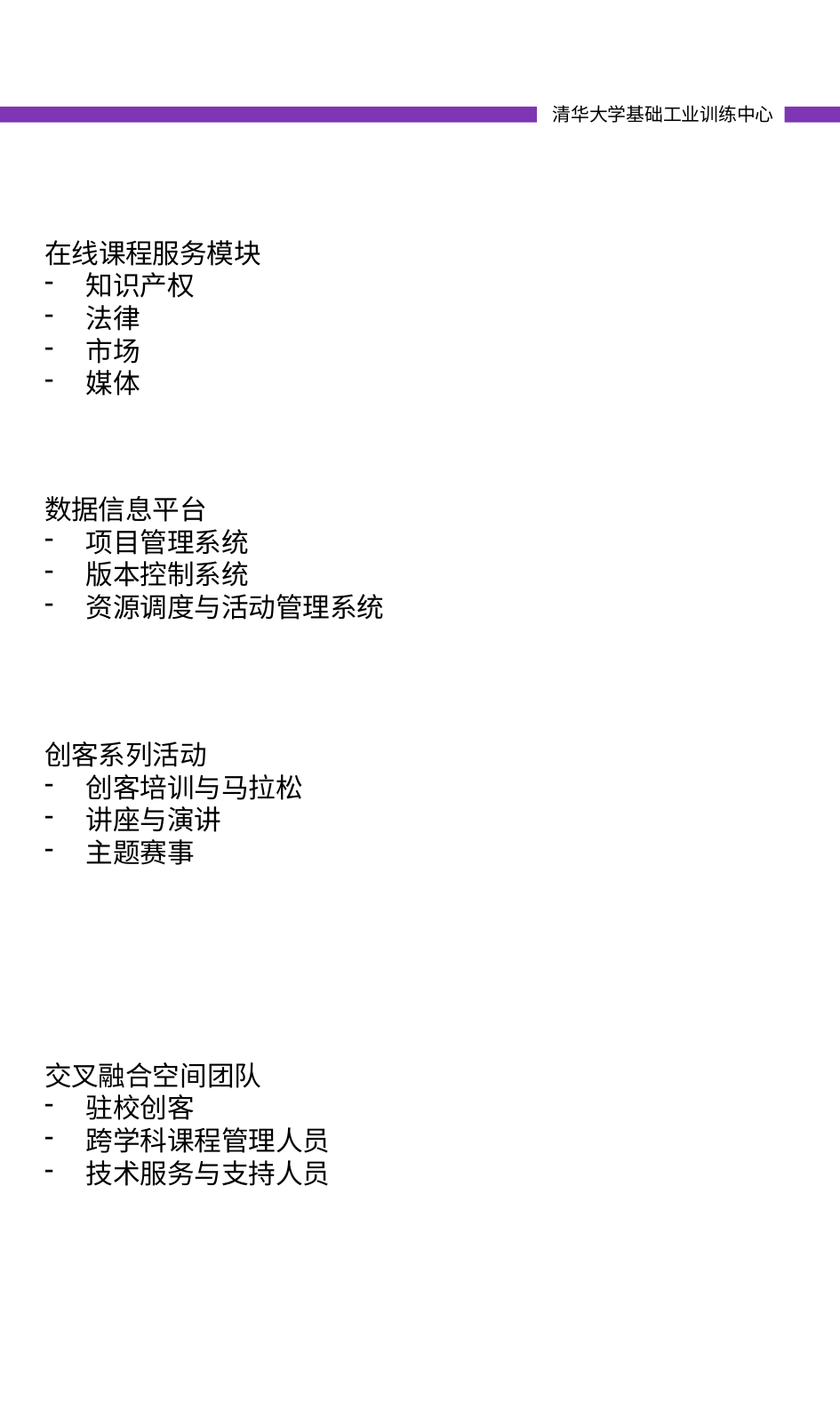

清华大学基础工业训练中心
在线课程服务模块
知识产权
法律
市场
媒体
数据信息平台
项目管理系统
版本控制系统
资源调度与活动管理系统
创客系列活动
创客培训与马拉松
讲座与演讲
主题赛事
交叉融合空间团队
驻校创客
跨学科课程管理人员
技术服务与支持人员